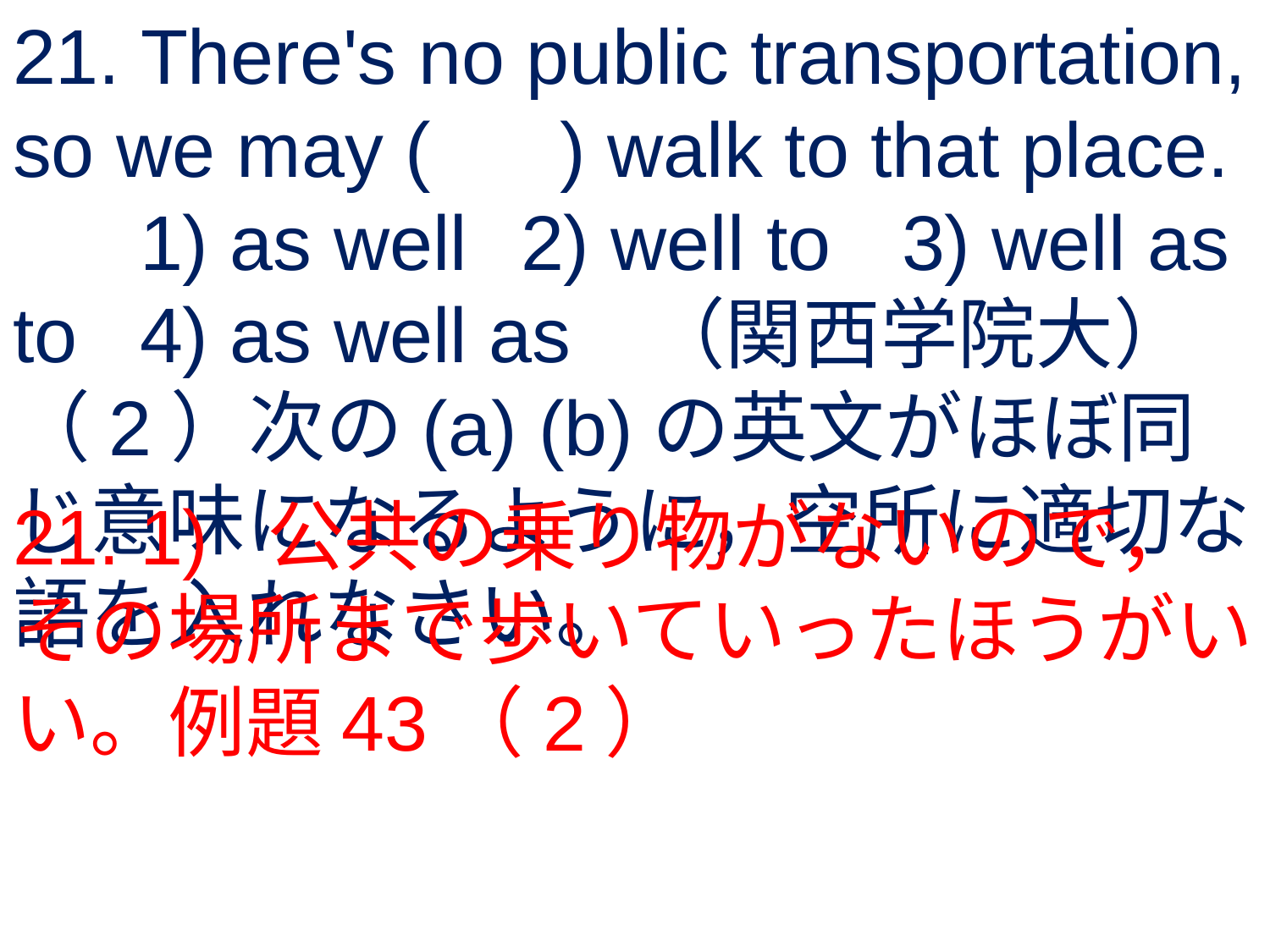

# 21. There's no public transportation, so we may (      ) walk to that place.	1) as well	2) well to	3) well as to	4) as well as	（関西学院大）（2）次の(a) (b)の英文がほぼ同じ意味になるように，空所に適切な語を入れなさい。
21.	1) 	公共の乗り物がないので，その場所まで歩いていったほうがいい。例題43（2）